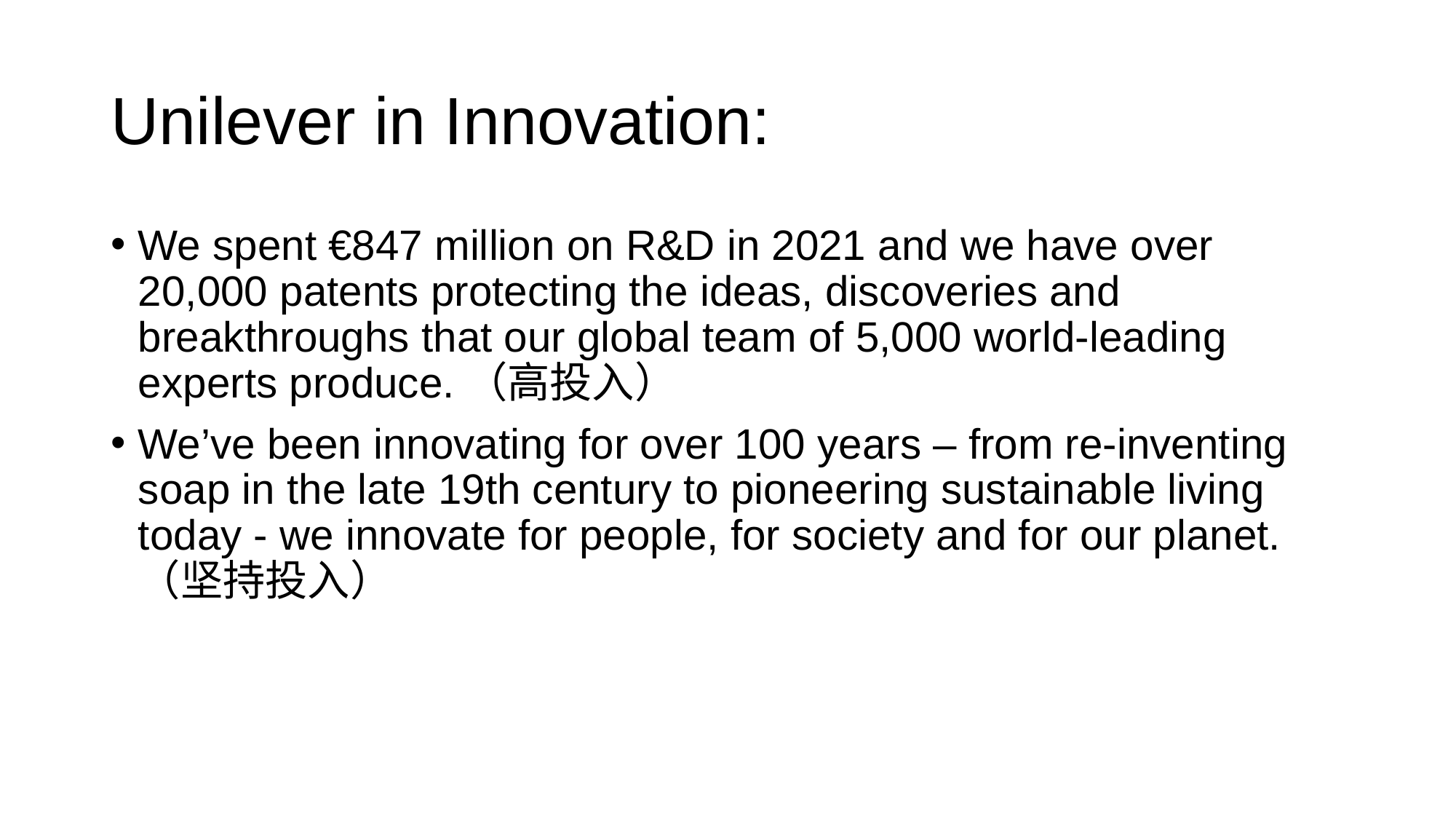

# Unilever in Innovation:
We spent €847 million on R&D in 2021 and we have over 20,000 patents protecting the ideas, discoveries and breakthroughs that our global team of 5,000 world-leading experts produce.（高投入）
We’ve been innovating for over 100 years – from re-inventing soap in the late 19th century to pioneering sustainable living today - we innovate for people, for society and for our planet.（坚持投入）